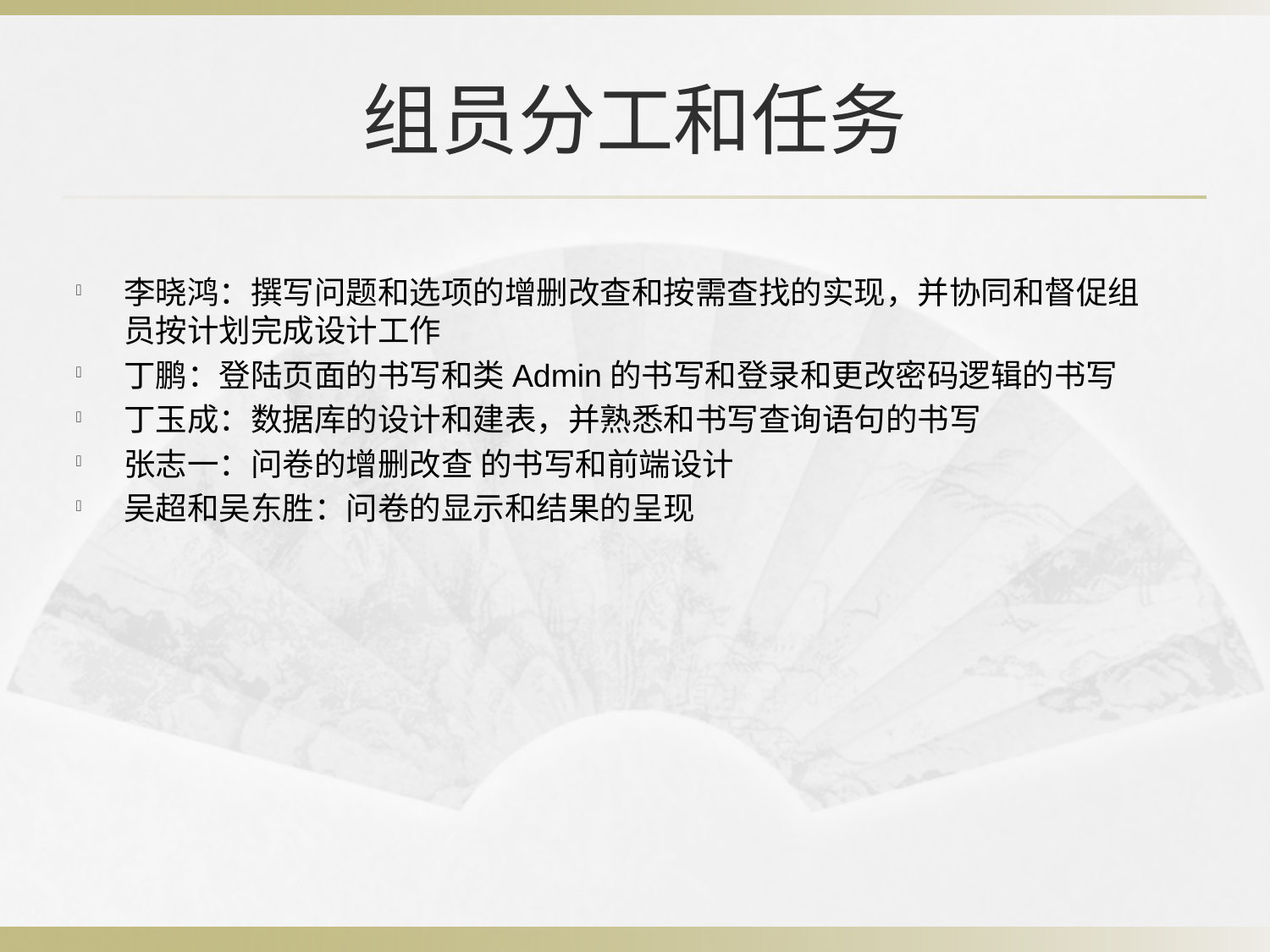

# 组员分工和任务

李晓鸿：撰写问题和选项的增删改查和按需查找的实现，并协同和督促组员按计划完成设计工作
丁鹏：登陆页面的书写和类Admin的书写和登录和更改密码逻辑的书写
丁玉成：数据库的设计和建表，并熟悉和书写查询语句的书写
张志一：问卷的增删改查 的书写和前端设计
吴超和吴东胜：问卷的显示和结果的呈现